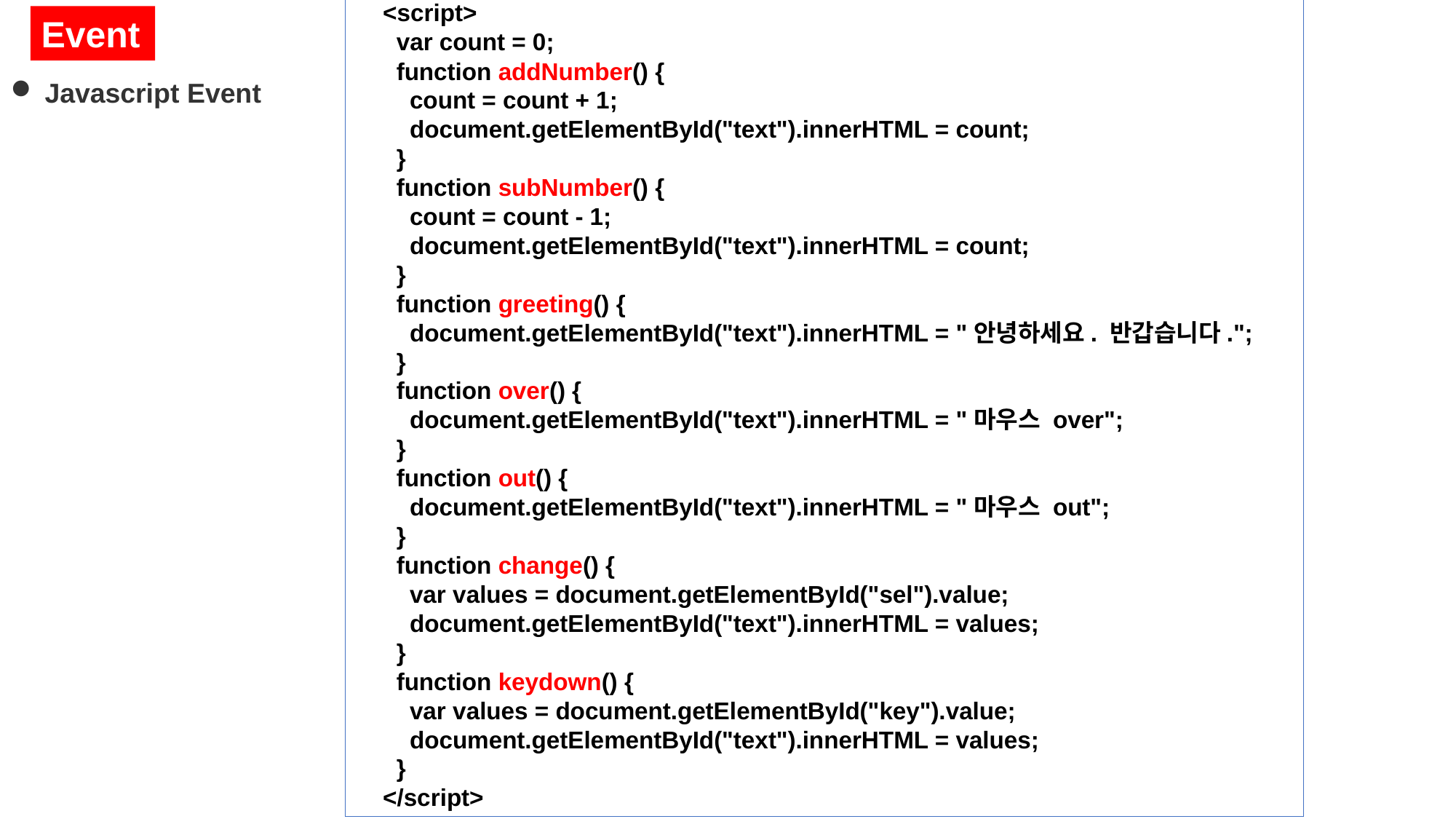

<script>
      var count = 0;
      function addNumber() {
        count = count + 1;
        document.getElementById("text").innerHTML = count;
      }
      function subNumber() {
        count = count - 1;
        document.getElementById("text").innerHTML = count;
      }
      function greeting() {
        document.getElementById("text").innerHTML = "안녕하세요. 반갑습니다.";
      }
      function over() {
        document.getElementById("text").innerHTML = "마우스 over";
      }
      function out() {
        document.getElementById("text").innerHTML = "마우스 out";
      }
      function change() {
        var values = document.getElementById("sel").value;
        document.getElementById("text").innerHTML = values;
      }
      function keydown() {
        var values = document.getElementById("key").value;
        document.getElementById("text").innerHTML = values;
      }
    </script>
Event
Javascript Event